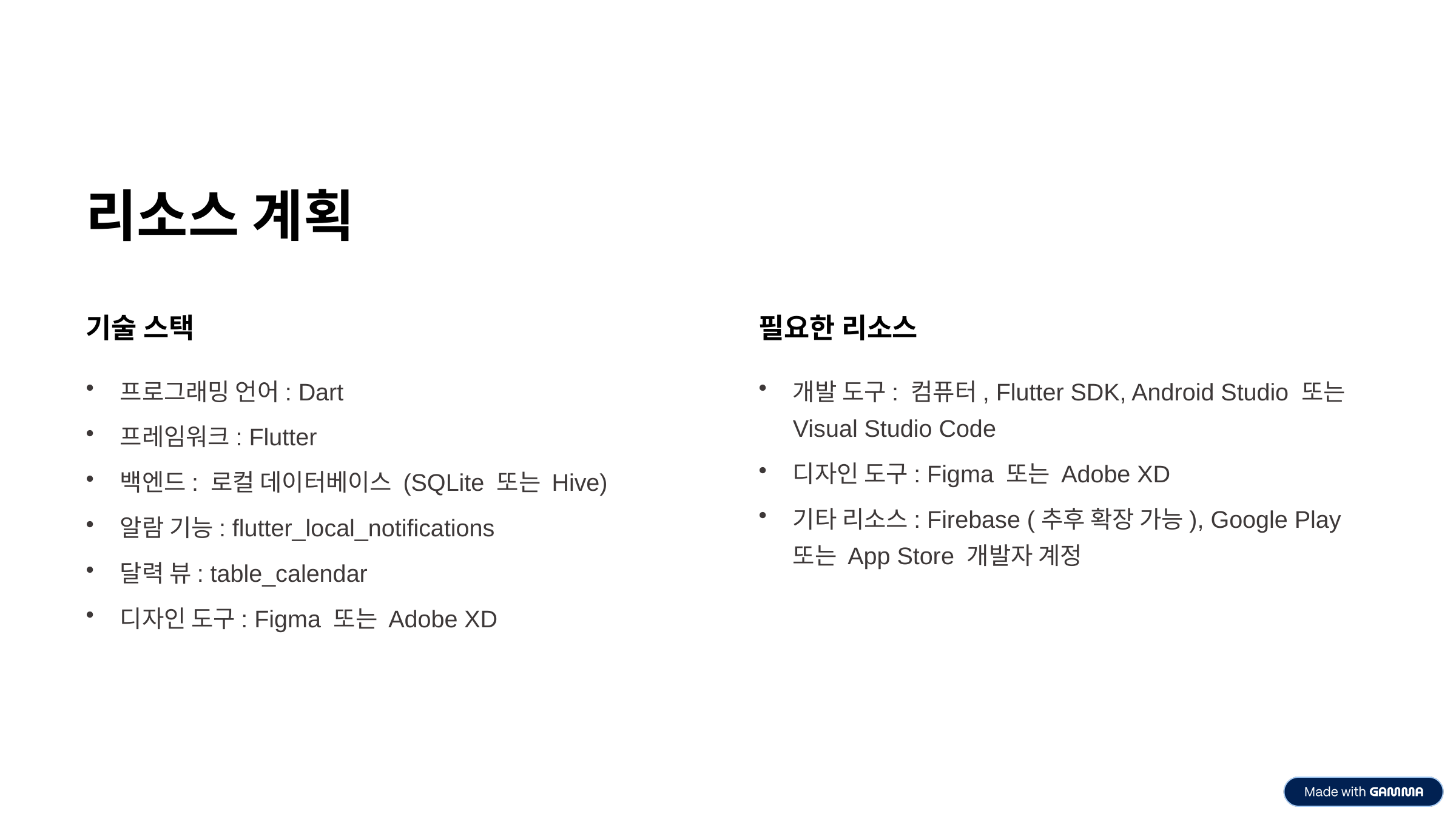

리소스 계획
기술 스택
필요한 리소스
프로그래밍 언어: Dart
개발 도구: 컴퓨터, Flutter SDK, Android Studio 또는 Visual Studio Code
프레임워크: Flutter
디자인 도구: Figma 또는 Adobe XD
백엔드: 로컬 데이터베이스 (SQLite 또는 Hive)
기타 리소스: Firebase (추후 확장 가능), Google Play 또는 App Store 개발자 계정
알람 기능: flutter_local_notifications
달력 뷰: table_calendar
디자인 도구: Figma 또는 Adobe XD